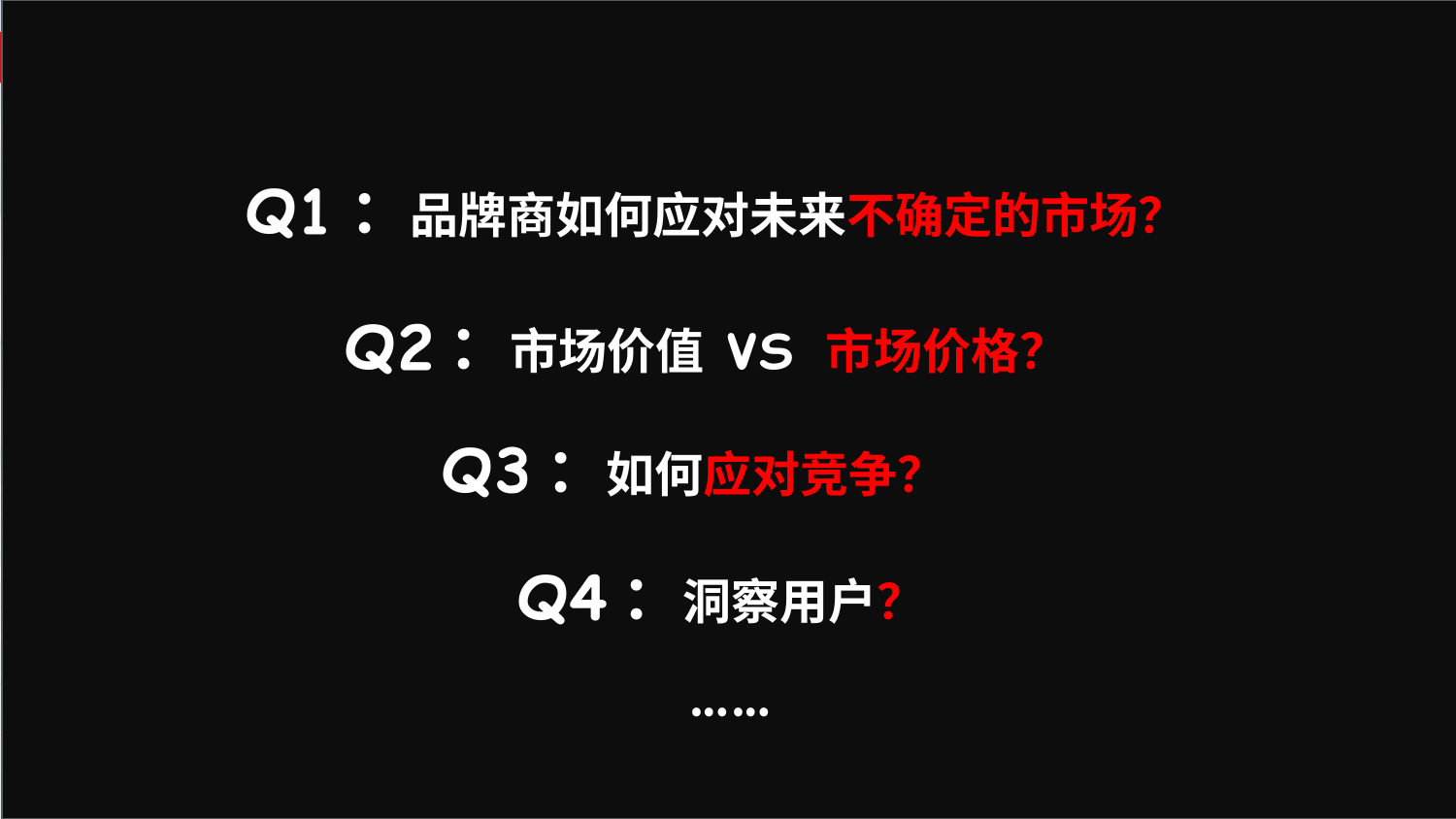

# Q1：品牌商如何应对未来不确定的市场？
Q2：市场价值 VS 市场价格？
Q3：如何应对竞争？
Q4：洞察用户？
……